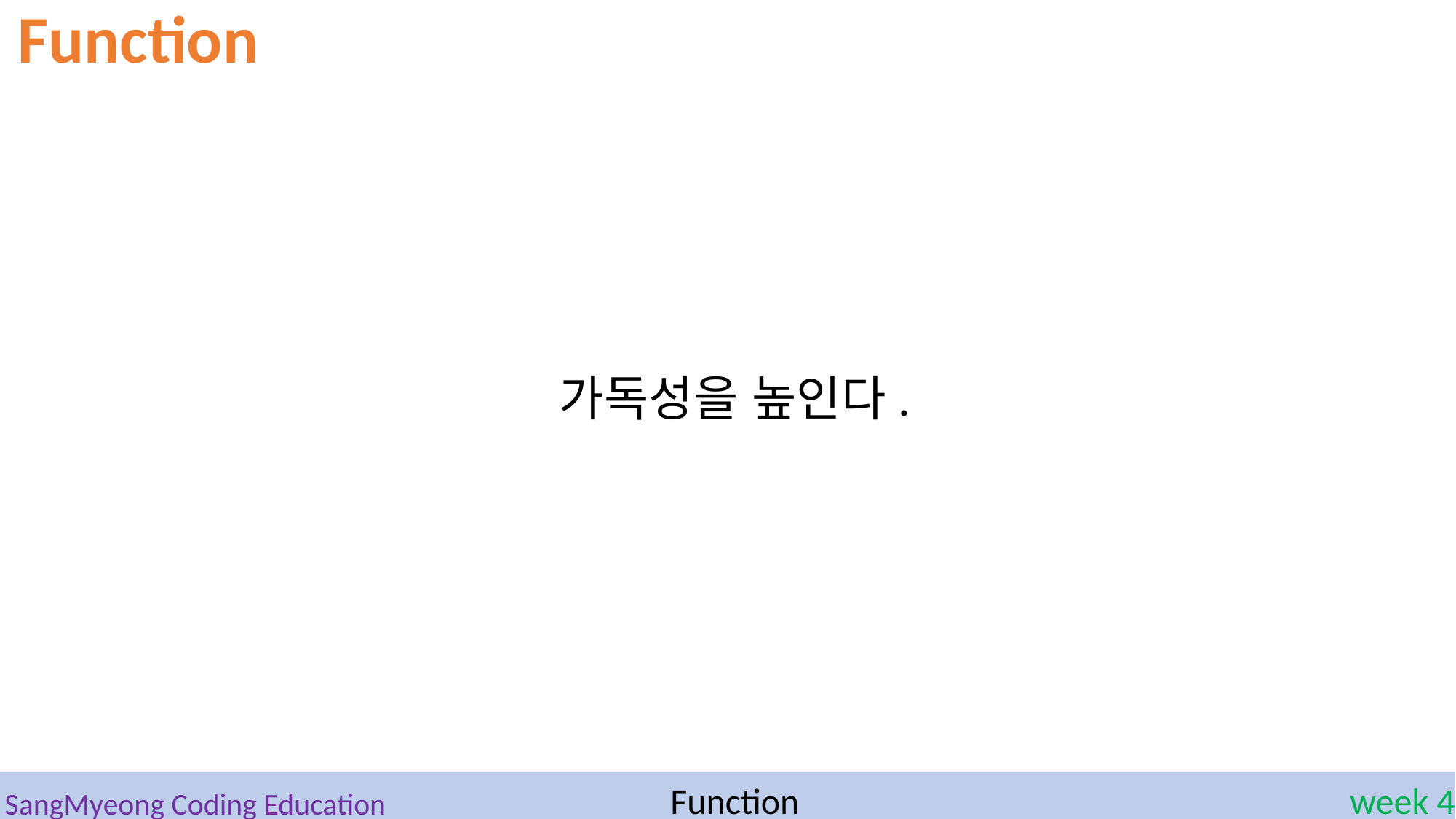

Function
가독성을 높인다.

Function
# SangMyeong Coding Education
week 4